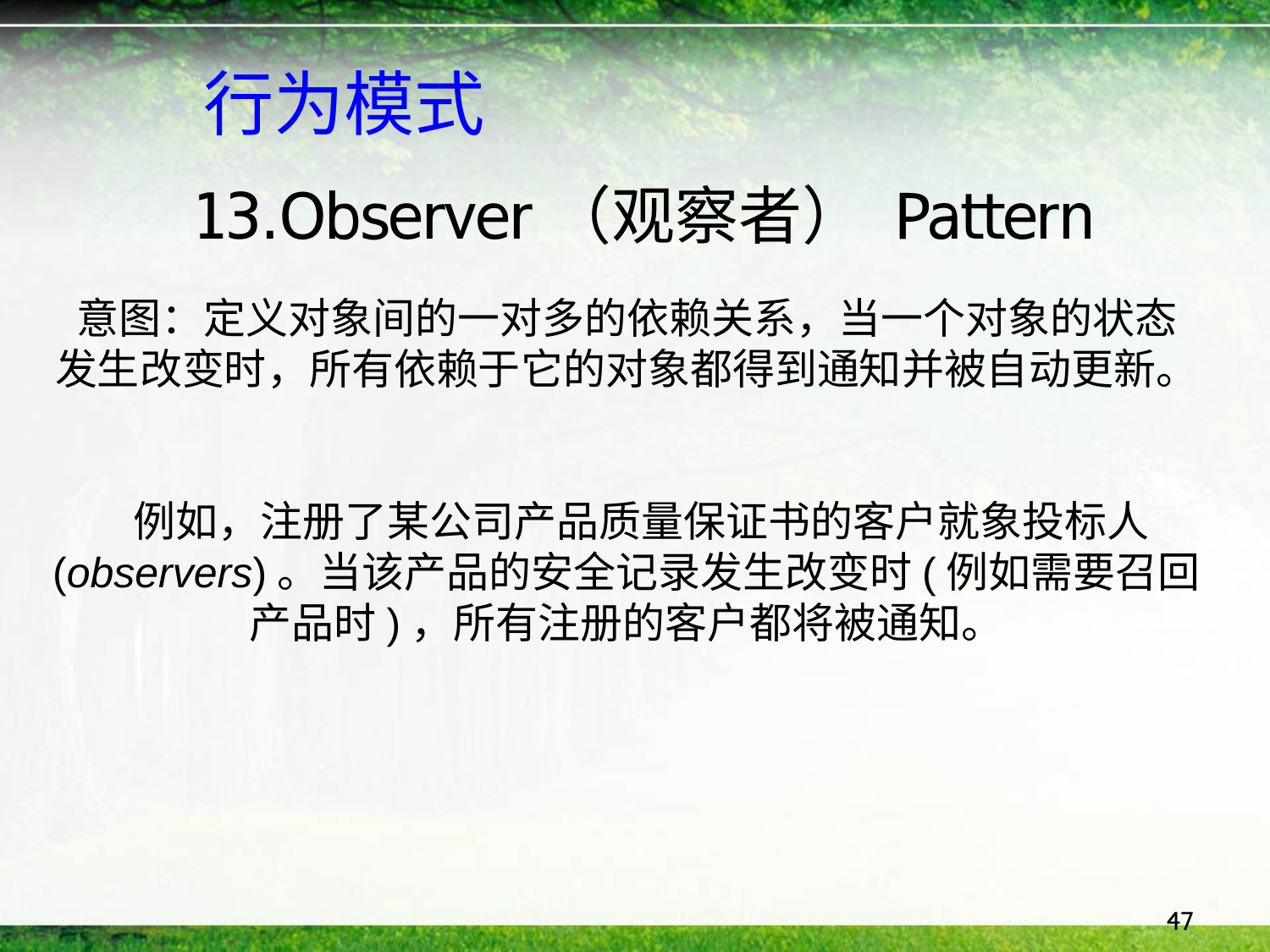

行为模式
13.Observer（观察者） Pattern
意图：定义对象间的一对多的依赖关系，当一个对象的状态
发生改变时，所有依赖于它的对象都得到通知并被自动更新。

  例如，注册了某公司产品质量保证书的客户就象投标人
(observers)。当该产品的安全记录发生改变时(例如需要召回
产品时)，所有注册的客户都将被通知。
47